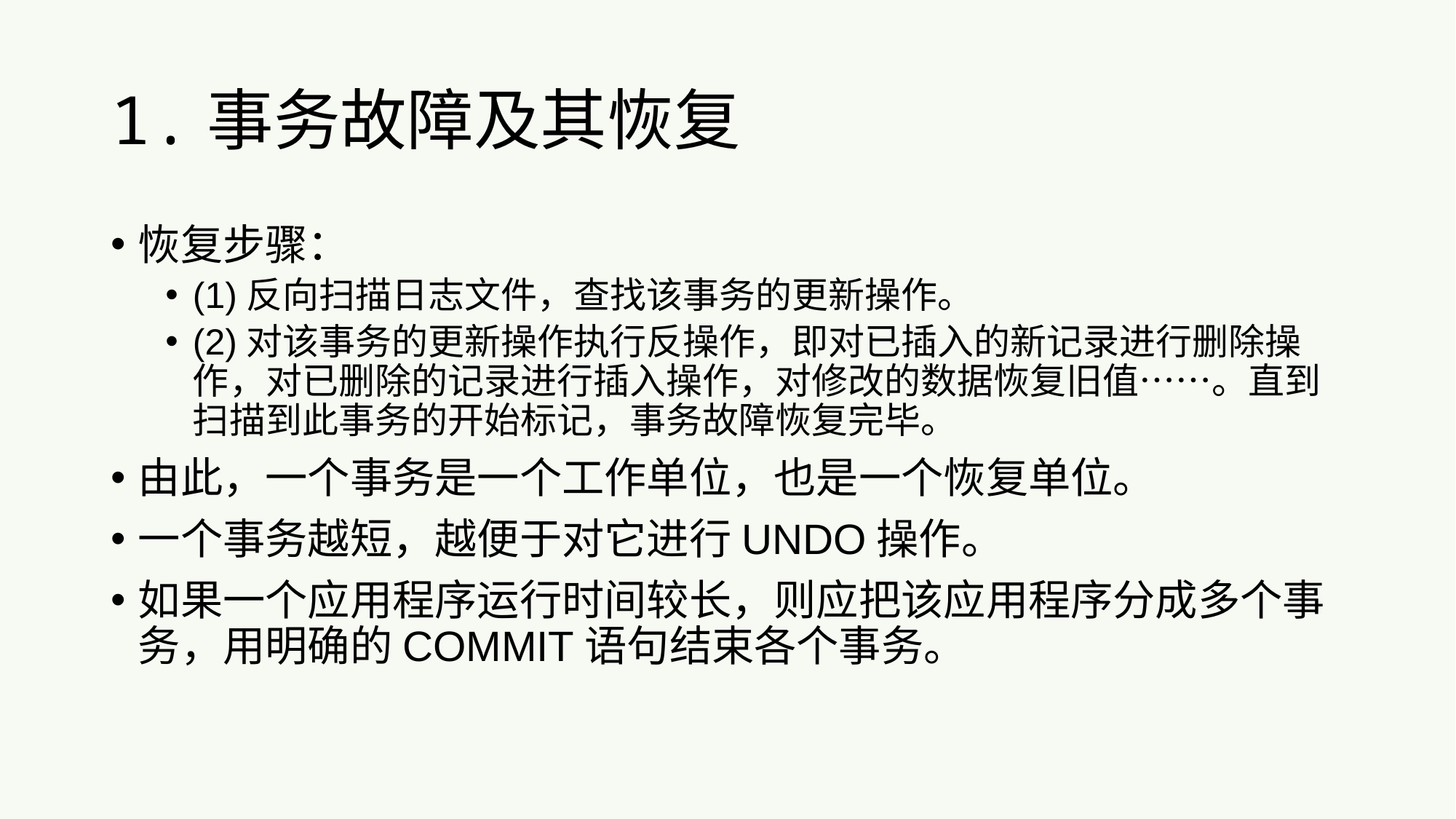

# 1.事务故障及其恢复
恢复步骤：
(1)反向扫描日志文件，查找该事务的更新操作。
(2)对该事务的更新操作执行反操作，即对已插入的新记录进行删除操作，对已删除的记录进行插入操作，对修改的数据恢复旧值……。直到扫描到此事务的开始标记，事务故障恢复完毕。
由此，一个事务是一个工作单位，也是一个恢复单位。
一个事务越短，越便于对它进行UNDO操作。
如果一个应用程序运行时间较长，则应把该应用程序分成多个事务，用明确的COMMIT语句结束各个事务。